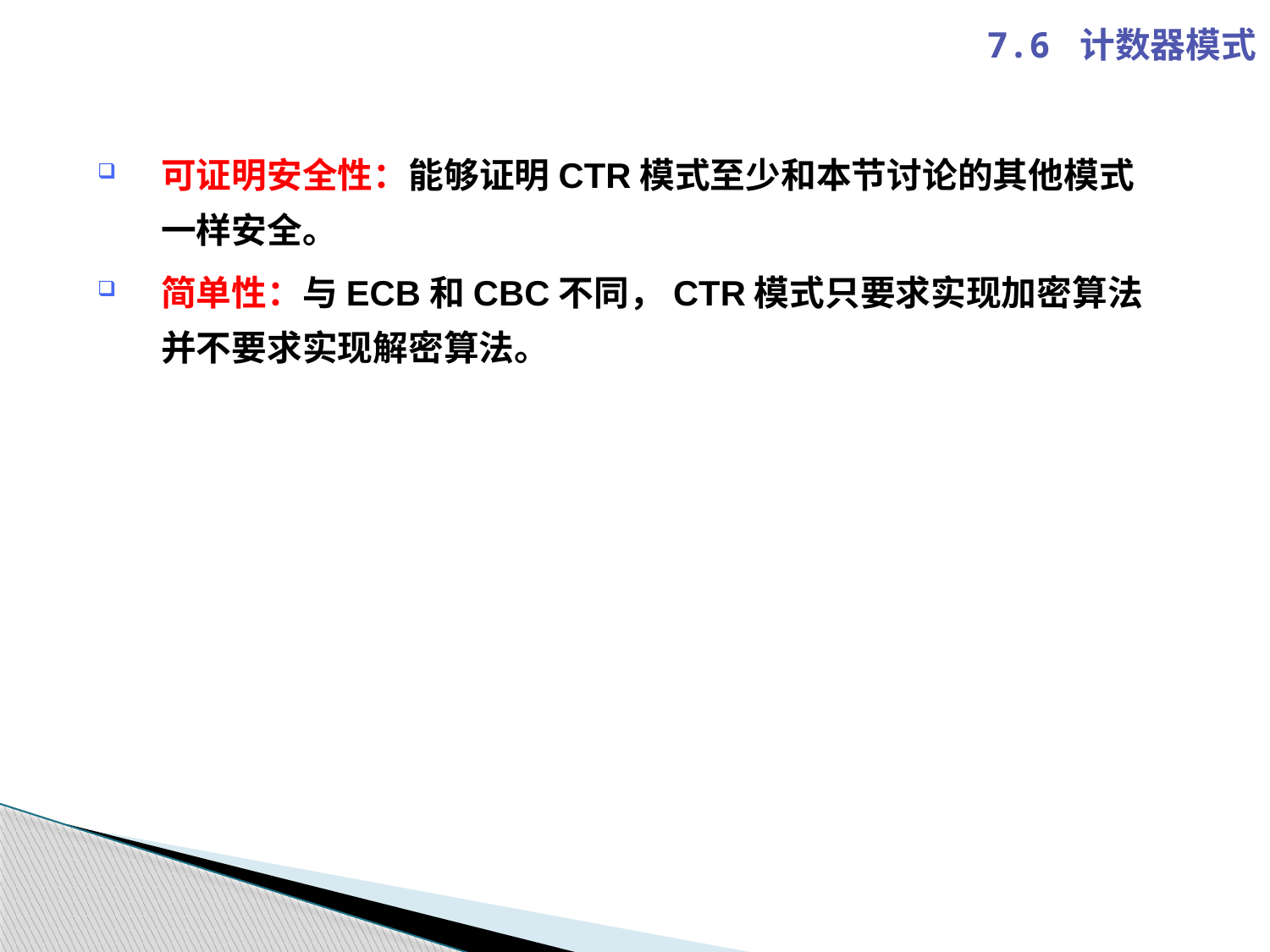

7.6 计数器模式
可证明安全性：能够证明CTR模式至少和本节讨论的其他模式一样安全。
简单性：与ECB和CBC不同，CTR模式只要求实现加密算法并不要求实现解密算法。